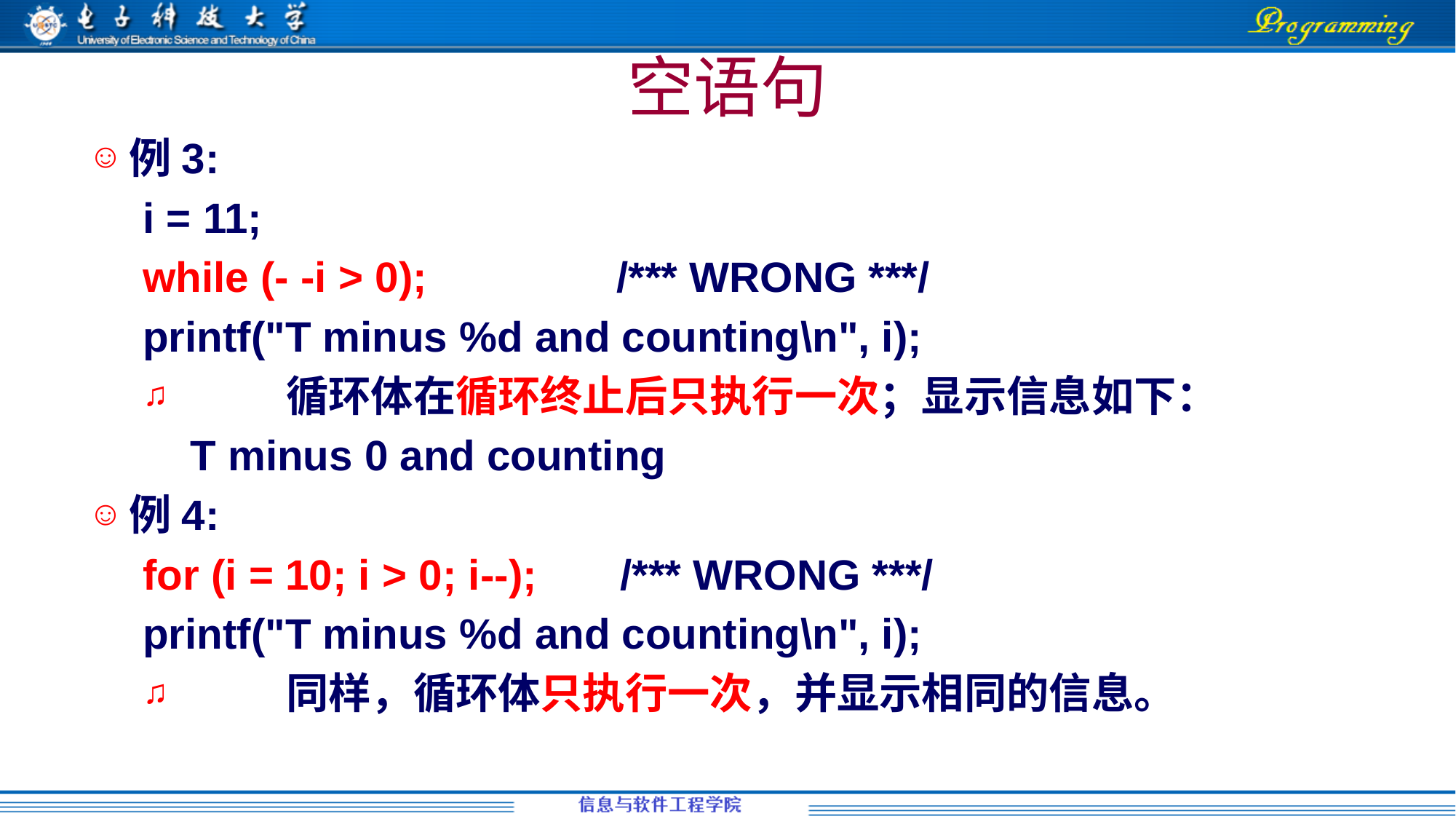

空语句
例3:
i = 11;
while (- -i > 0);                /*** WRONG ***/
printf("T minus %d and counting\n", i);
	循环体在循环终止后只执行一次；显示信息如下：
T minus 0 and counting
例4:
for (i = 10; i > 0; i--);       /*** WRONG ***/
printf("T minus %d and counting\n", i);
	同样，循环体只执行一次，并显示相同的信息。